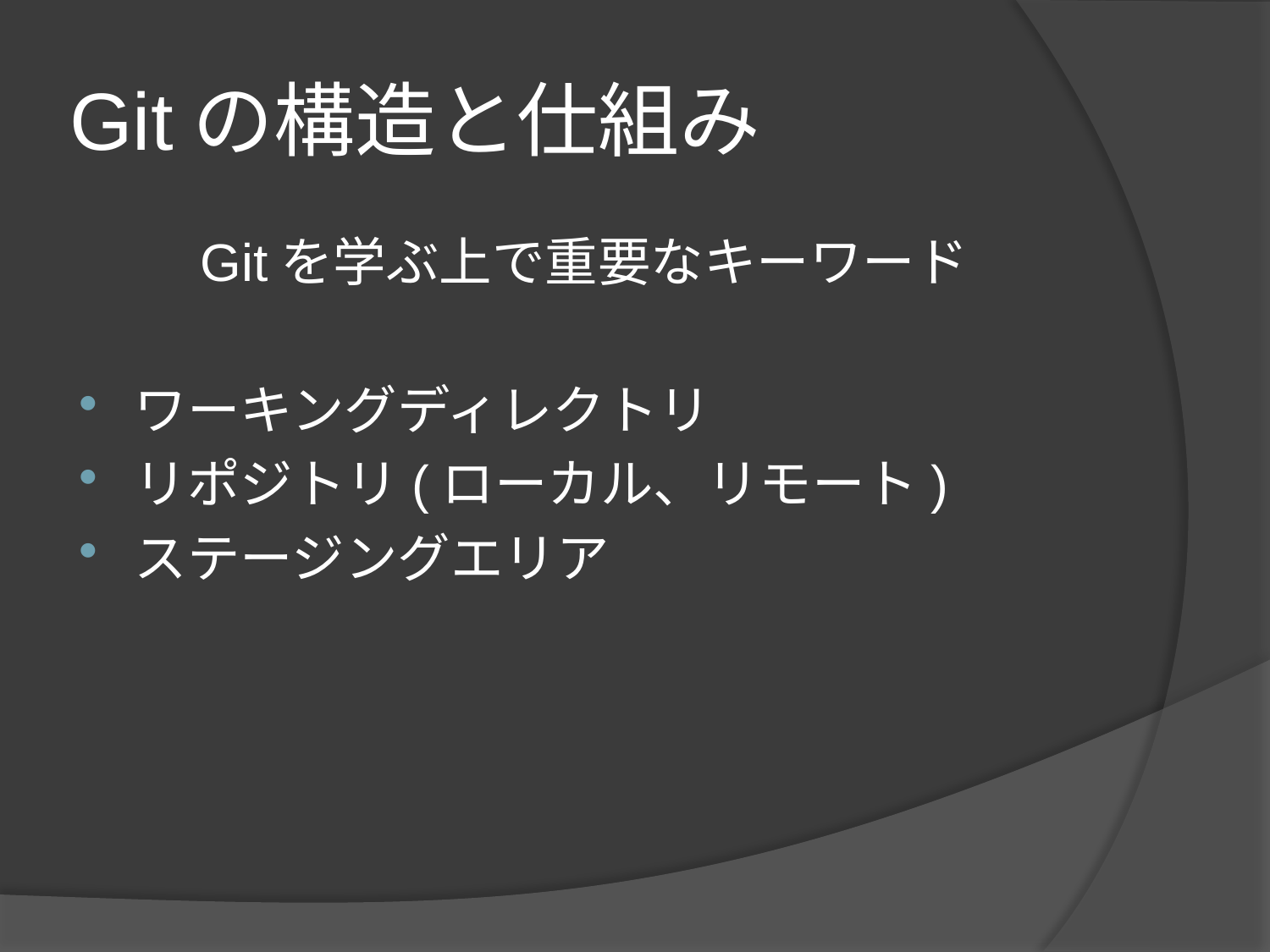

# Gitの構造と仕組み
Gitを学ぶ上で重要なキーワード

ワーキングディレクトリ
リポジトリ(ローカル、リモート)
ステージングエリア